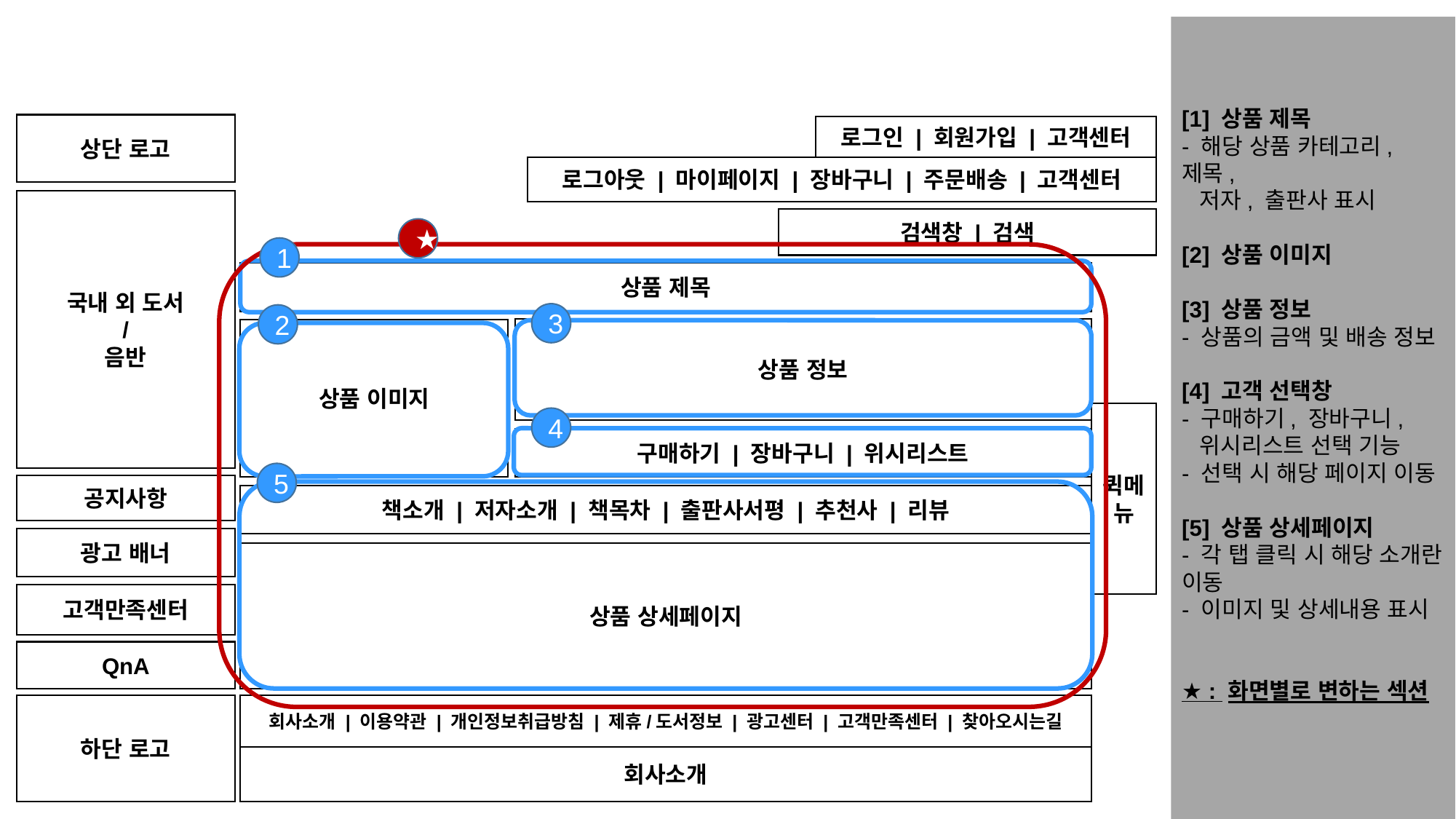

화면정의서 2/3 (상품 상세페이지)

[1] 상품 제목
- 해당 상품 카테고리, 제목,
  저자, 출판사 표시

[2] 상품 이미지

[3] 상품 정보
- 상품의 금액 및 배송 정보

[4] 고객 선택창
- 구매하기, 장바구니,
  위시리스트 선택 기능
- 선택 시 해당 페이지 이동

[5] 상품 상세페이지
- 각 탭 클릭 시 해당 소개란 이동
- 이미지 및 상세내용 표시

★ : 화면별로 변하는 섹션

상단 로고
로그인 | 회원가입 | 고객센터
로그아웃 | 마이페이지 | 장바구니 | 주문배송 | 고객센터
국내 외 도서
/
음반
검색창 | 검색
상품 제목
상품 정보
상품 이미지
퀵메뉴
구매하기 | 장바구니 | 위시리스트
공지사항
책소개 | 저자소개 | 책목차 | 출판사서평 | 추천사 | 리뷰
광고 배너
상품 상세페이지
고객만족센터
QnA
하단 로고
회사소개 | 이용약관 | 개인정보취급방침 | 제휴/도서정보 | 광고센터 | 고객만족센터 | 찾아오시는길
회사소개
★
1

3
2

4

5